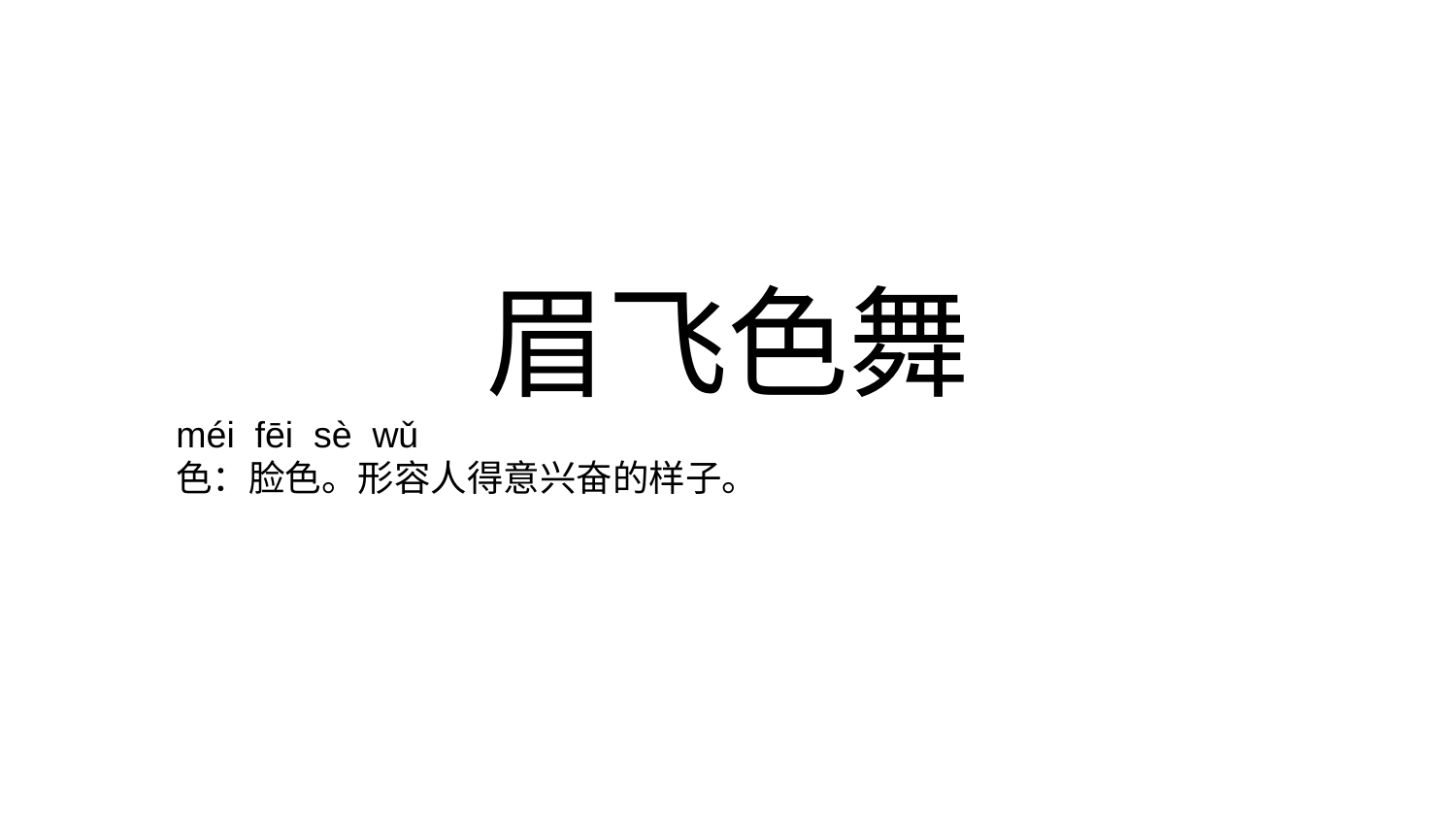

# 眉飞色舞
méi  fēi  sè  wǔ
色：脸色。形容人得意兴奋的样子。